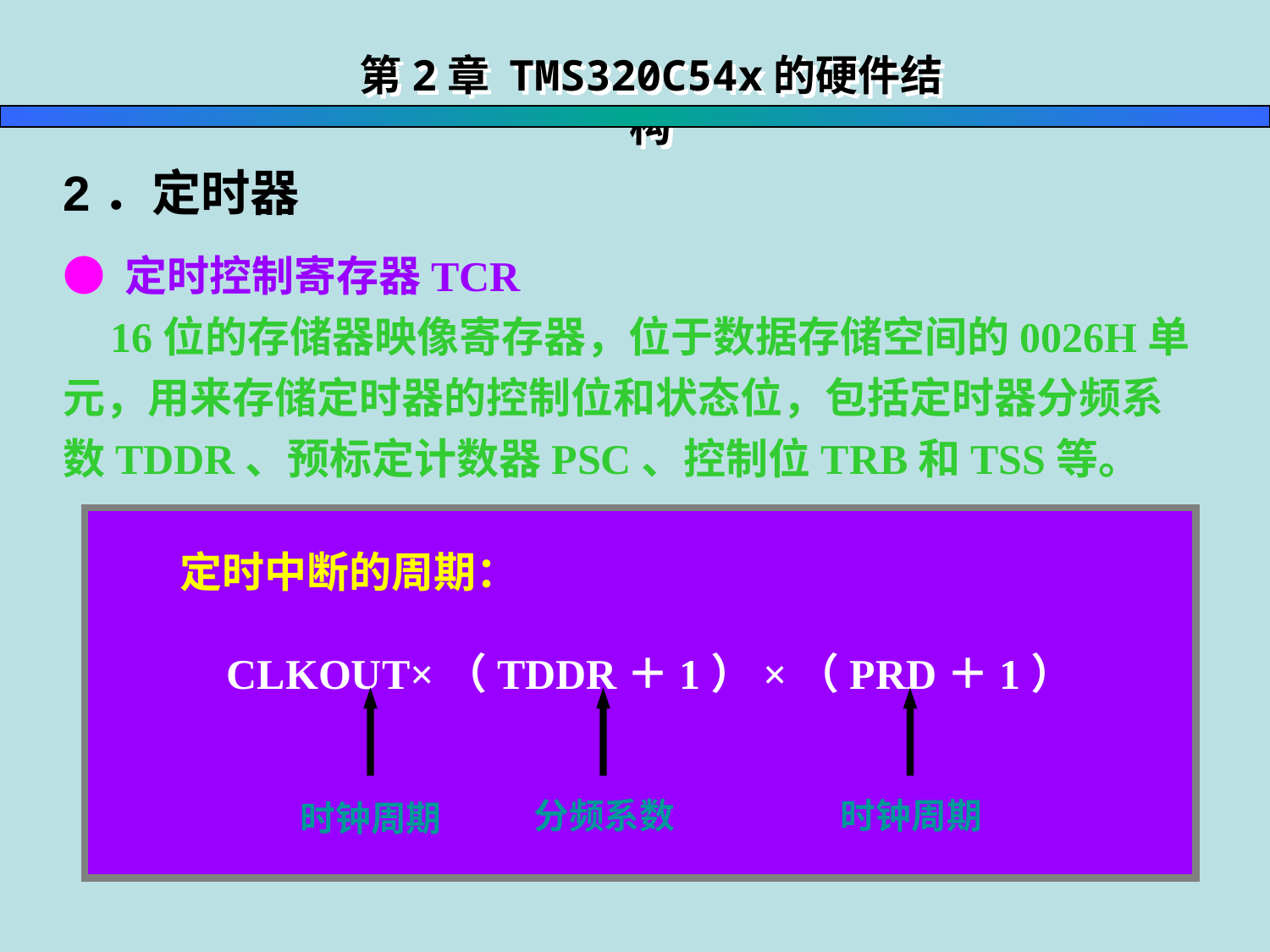

第2章 TMS320C54x的硬件结构

2．定时器
● 定时控制寄存器TCR
    16位的存储器映像寄存器，位于数据存储空间的0026H单元，用来存储定时器的控制位和状态位，包括定时器分频系数TDDR、预标定计数器PSC、控制位TRB和TSS等。

定时中断的周期：
    CLKOUT×（TDDR＋1）×（PRD＋1）

时钟周期
分频系数
时钟周期
110